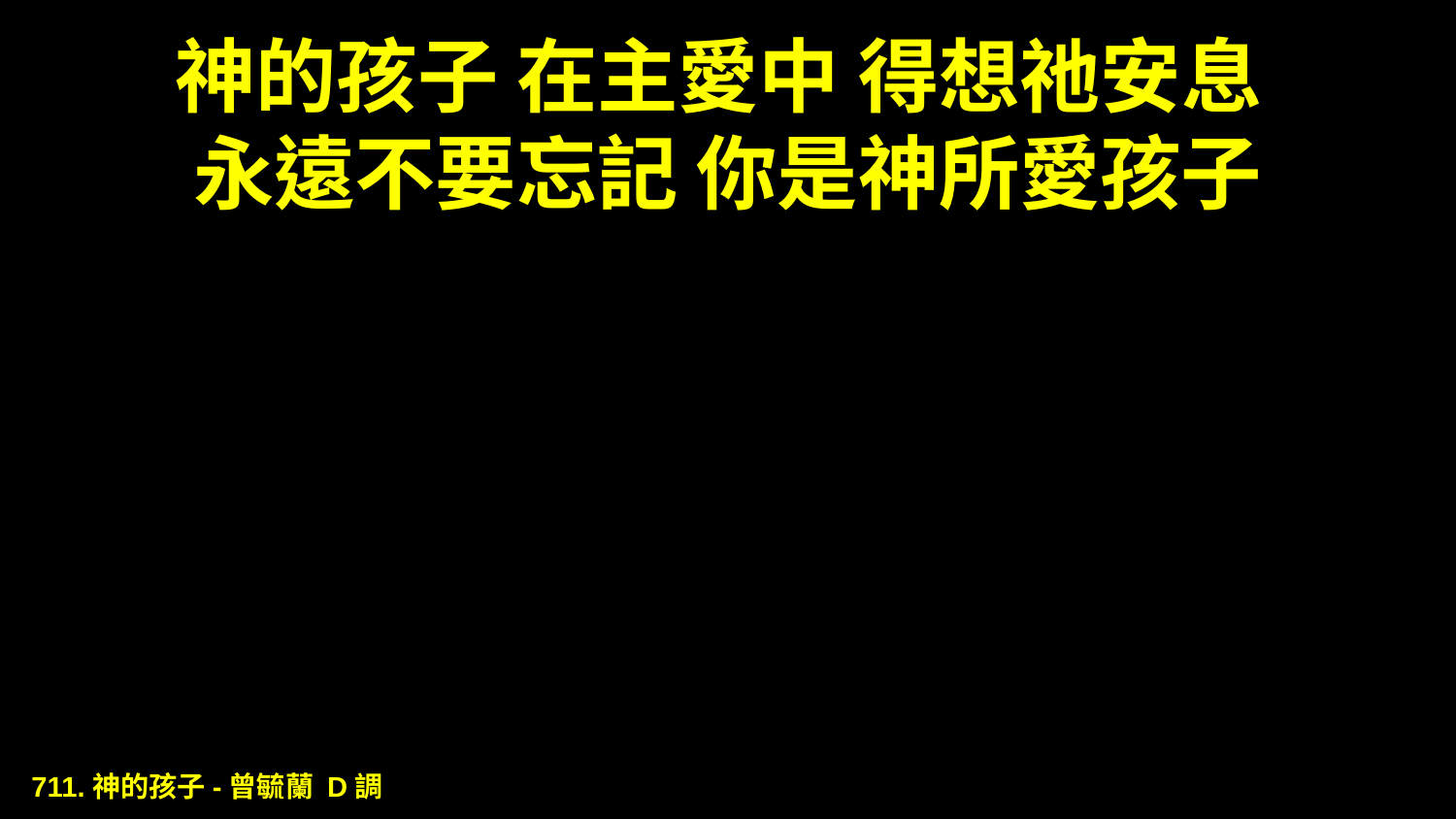

# 神的孩子 在主愛中 得想祂安息 永遠不要忘記 你是神所愛孩子
711.神的孩子-曾毓蘭 D調